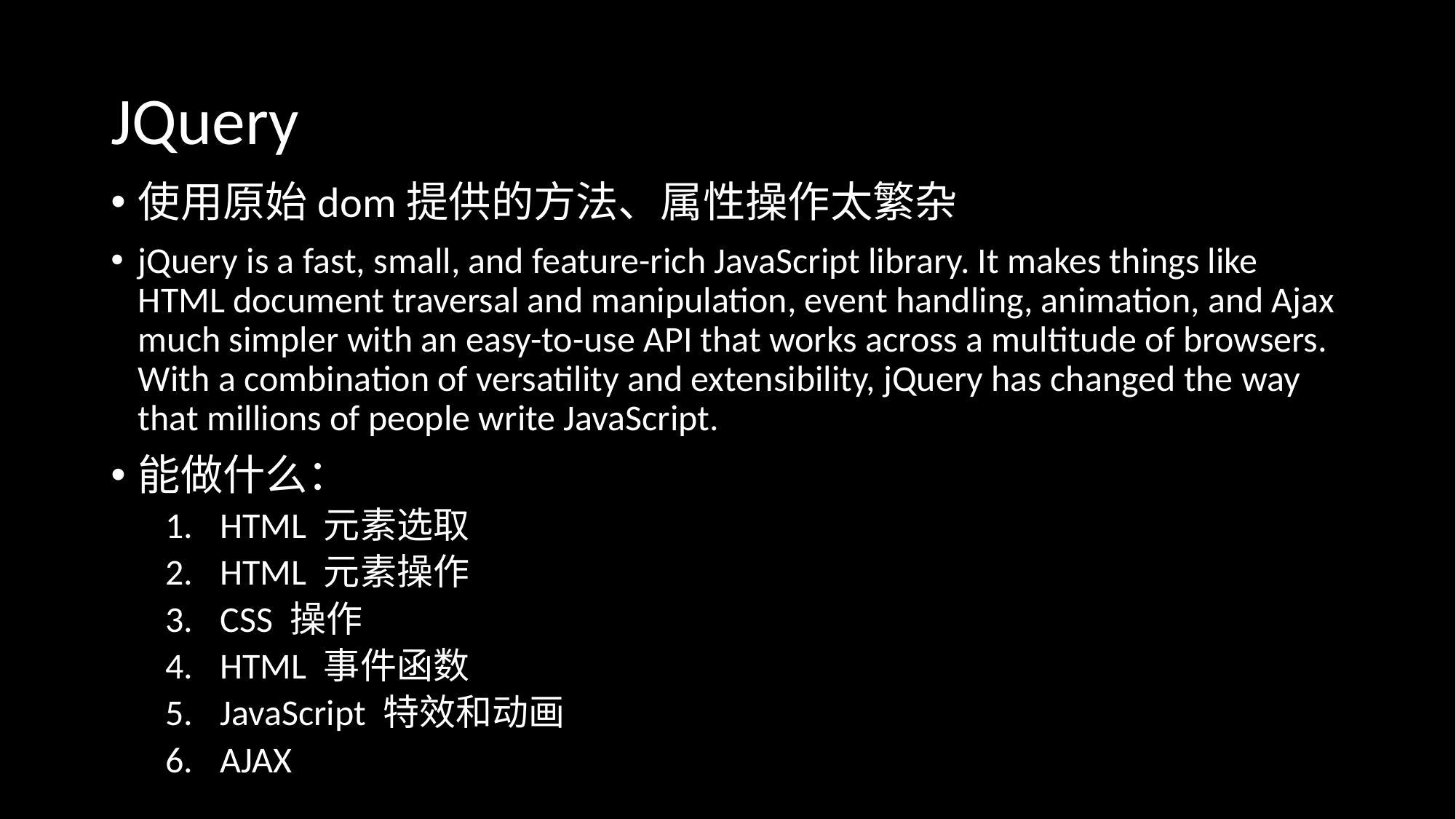

# JQuery
使用原始dom提供的方法、属性操作太繁杂
jQuery is a fast, small, and feature-rich JavaScript library. It makes things like HTML document traversal and manipulation, event handling, animation, and Ajax much simpler with an easy-to-use API that works across a multitude of browsers. With a combination of versatility and extensibility, jQuery has changed the way that millions of people write JavaScript.
能做什么：
HTML 元素选取
HTML 元素操作
CSS 操作
HTML 事件函数
JavaScript 特效和动画
AJAX